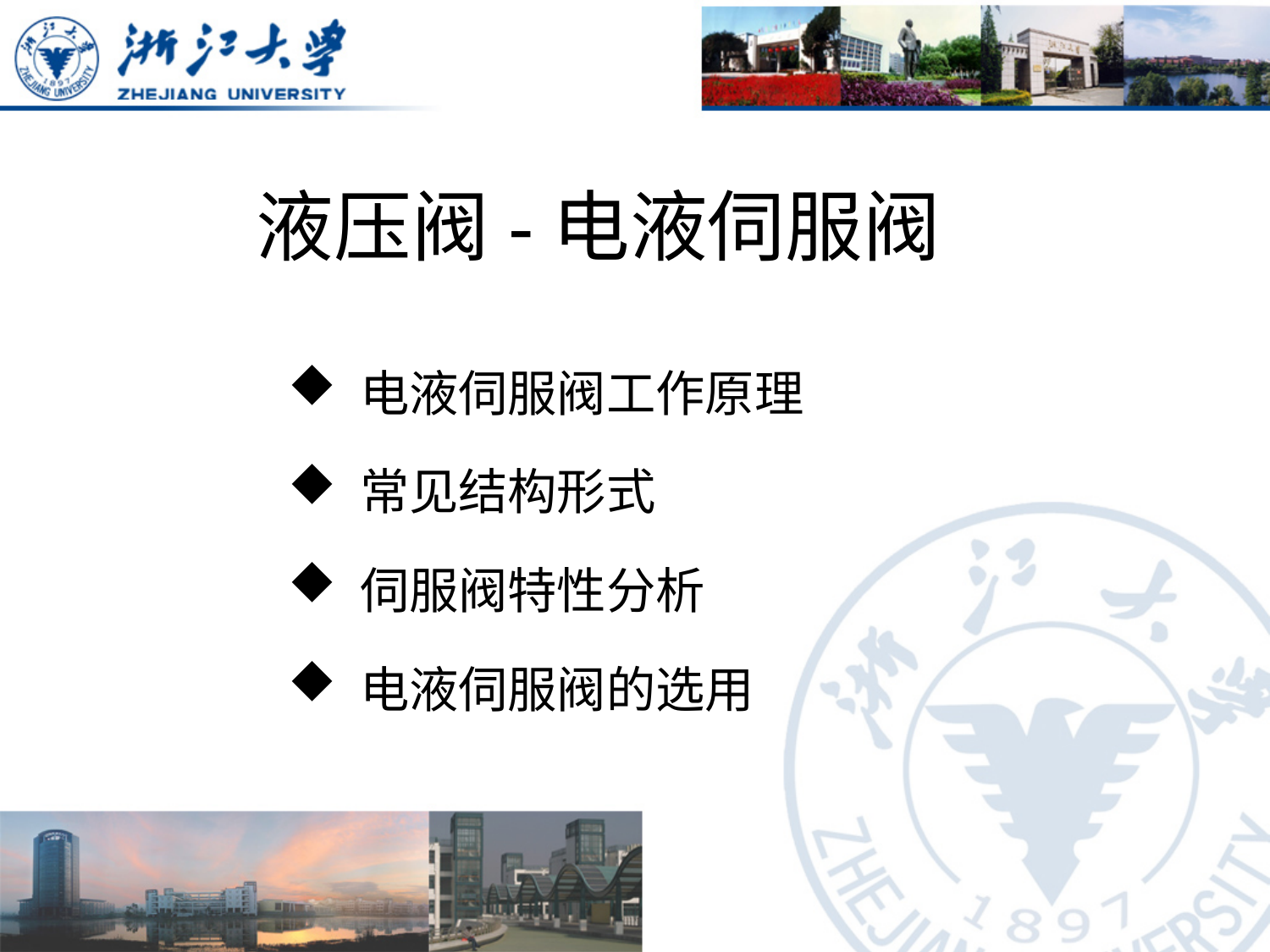

# 液压阀-电液伺服阀
 电液伺服阀工作原理
 常见结构形式
 伺服阀特性分析
 电液伺服阀的选用